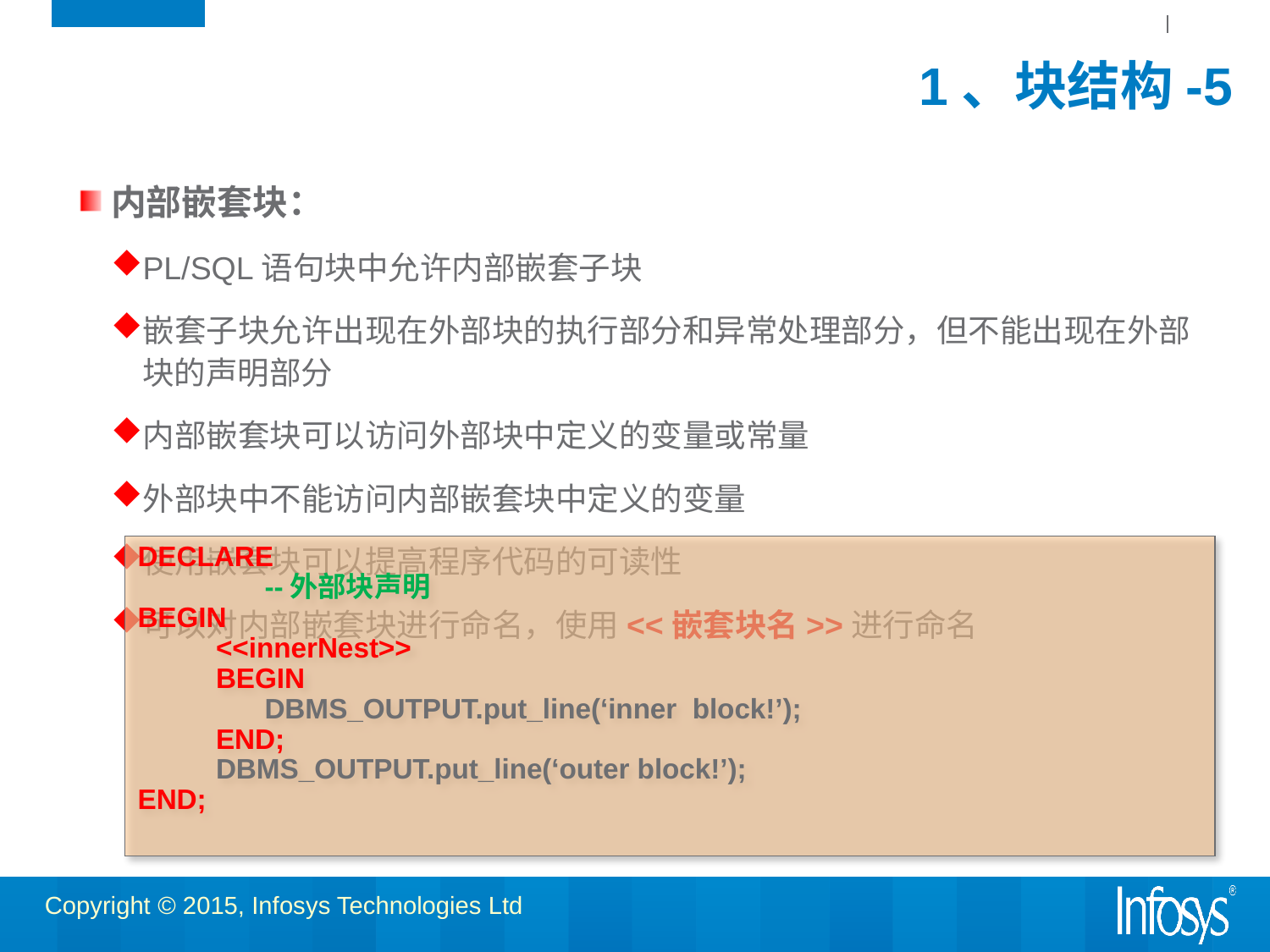

# 1、块结构-5
内部嵌套块：
PL/SQL语句块中允许内部嵌套子块
嵌套子块允许出现在外部块的执行部分和异常处理部分，但不能出现在外部块的声明部分
内部嵌套块可以访问外部块中定义的变量或常量
外部块中不能访问内部嵌套块中定义的变量
使用嵌套块可以提高程序代码的可读性
可以对内部嵌套块进行命名，使用<<嵌套块名>>进行命名
DECLARE
	--外部块声明
BEGIN
          <<innerNest>>
          BEGIN
	DBMS_OUTPUT.put_line(‘inner  block!’);
          END;
          DBMS_OUTPUT.put_line(‘outer block!’);
END;